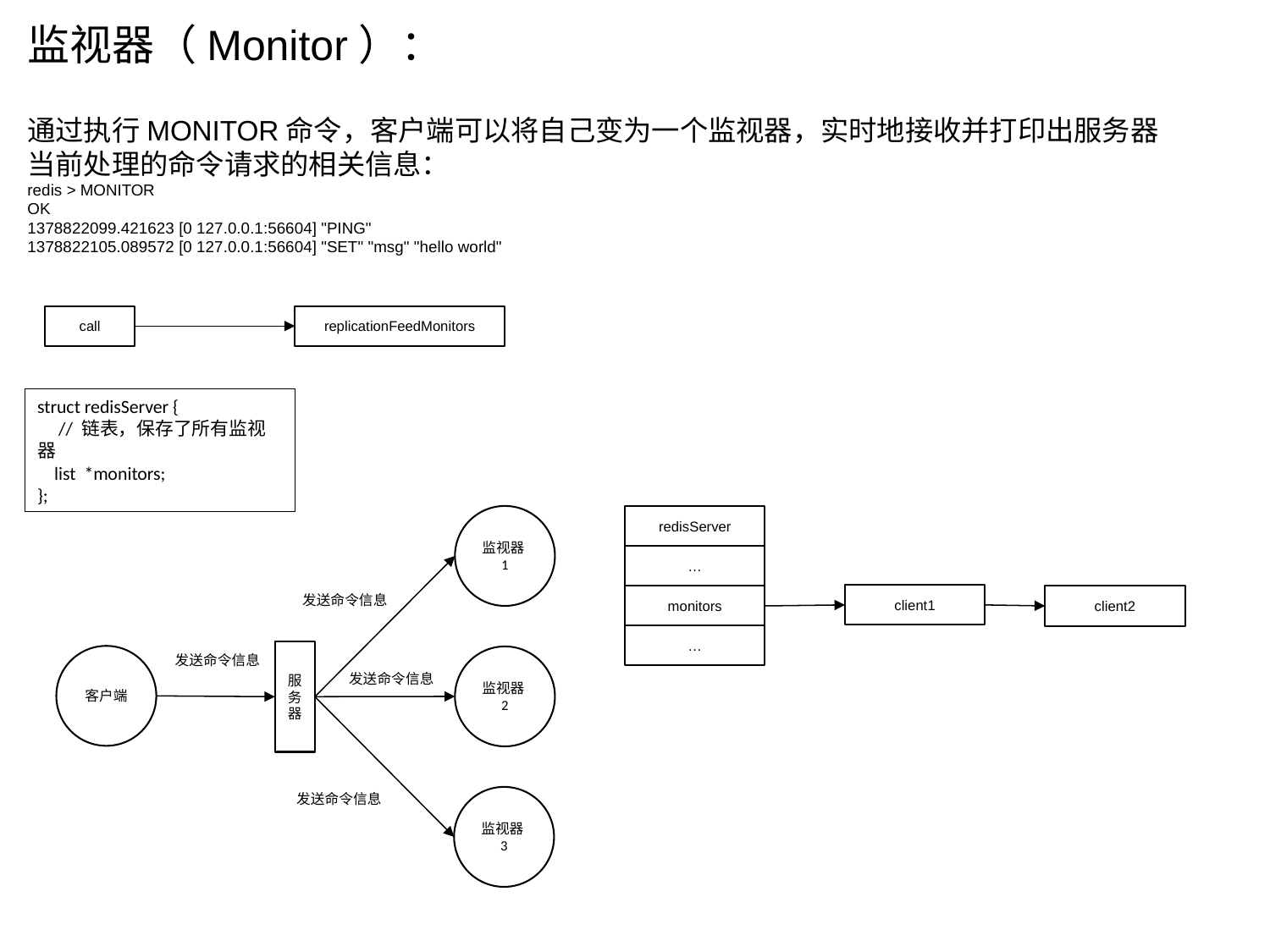

监视器（Monitor）：
通过执行MONITOR命令，客户端可以将自己变为一个监视器，实时地接收并打印出服务器当前处理的命令请求的相关信息：
redis > MONITOR
OK
1378822099.421623 [0 127.0.0.1:56604] "PING"
1378822105.089572 [0 127.0.0.1:56604] "SET" "msg" "hello world"
call
replicationFeedMonitors
struct redisServer {
     // 链表，保存了所有监视器
    list  *monitors;
};
监视器1
redisServer
…
发送命令信息
client1
monitors
client2
…
服务器
发送命令信息
客户端
监视器2
发送命令信息
发送命令信息
监视器3